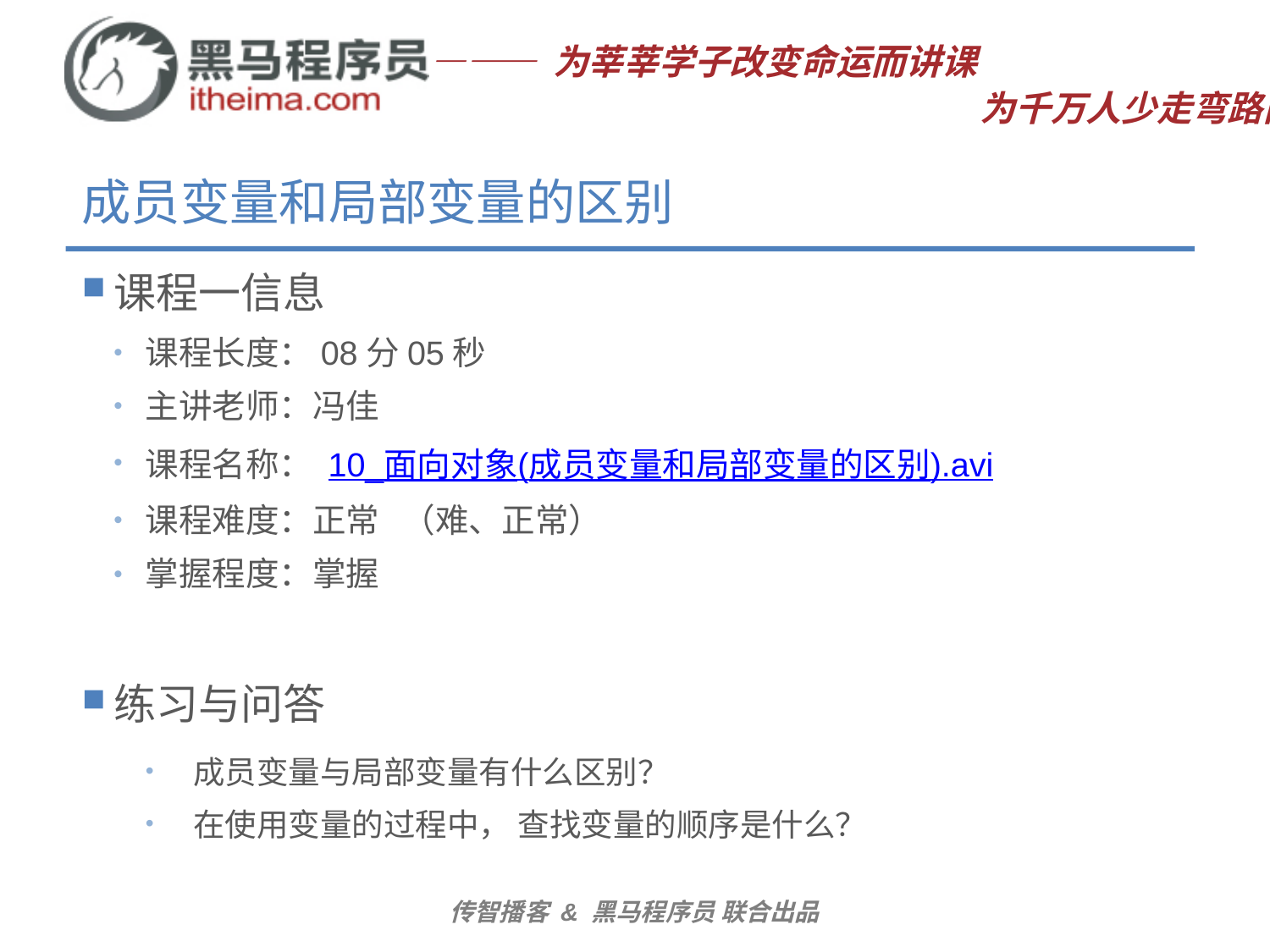

# 成员变量和局部变量的区别
课程一信息
课程长度：08分05秒
主讲老师：冯佳
课程名称： 10_面向对象(成员变量和局部变量的区别).avi
课程难度：正常   （难、正常）
掌握程度：掌握

练习与问答
成员变量与局部变量有什么区别？
在使用变量的过程中， 查找变量的顺序是什么？